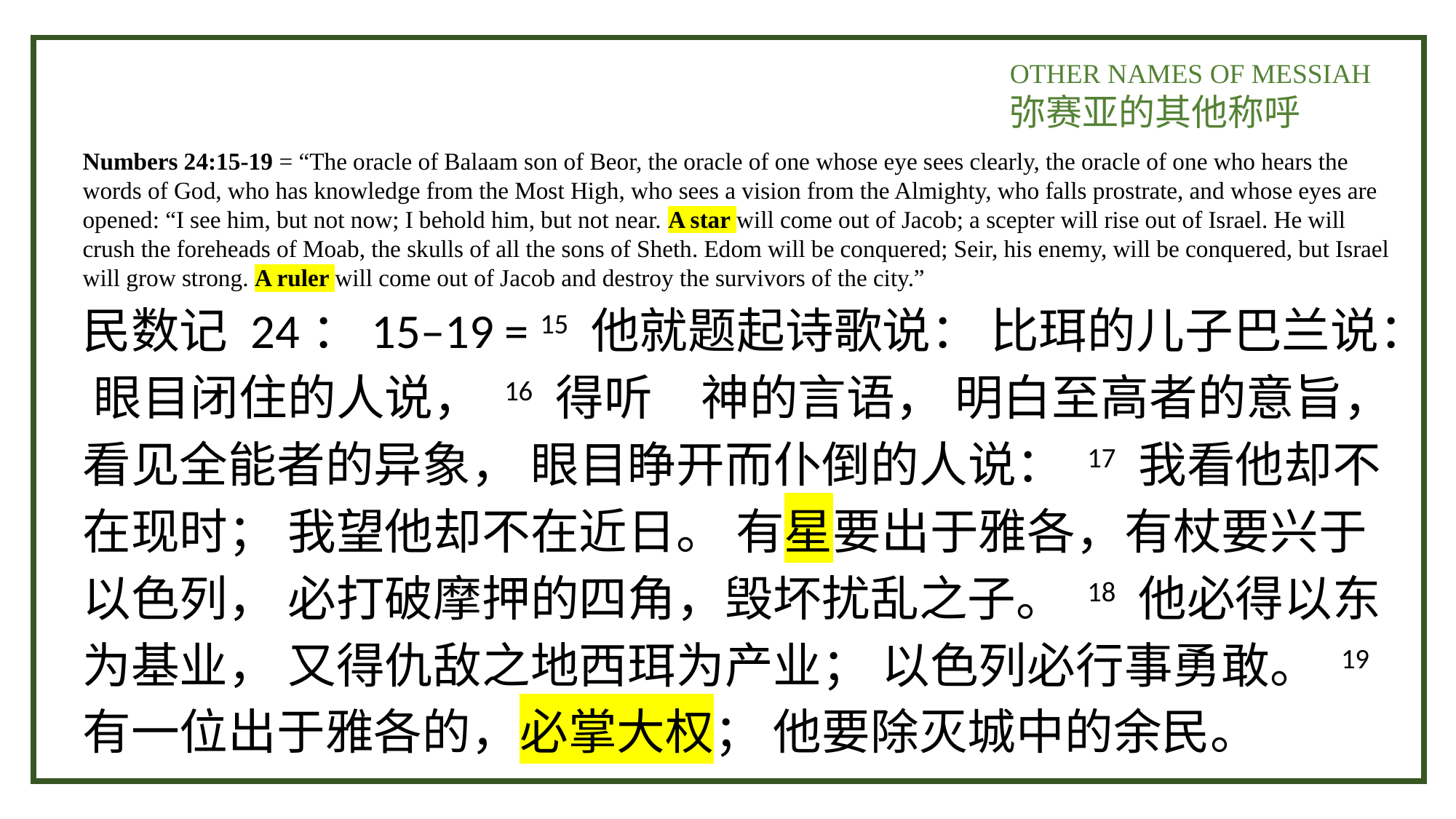

OTHER NAMES OF MESSIAH
弥赛亚的其他称呼
Numbers 24:15-19 = “The oracle of Balaam son of Beor, the oracle of one whose eye sees clearly, the oracle of one who hears the words of God, who has knowledge from the Most High, who sees a vision from the Almighty, who falls prostrate, and whose eyes are opened: “I see him, but not now; I behold him, but not near. A star will come out of Jacob; a scepter will rise out of Israel. He will crush the foreheads of Moab, the skulls of all the sons of Sheth. Edom will be conquered; Seir, his enemy, will be conquered, but Israel will grow strong. A ruler will come out of Jacob and destroy the survivors of the city.”
民数记 24：15–19 = 15 他就题起诗歌说： 比珥的儿子巴兰说： 眼目闭住的人说， 16 得听　神的言语， 明白至高者的意旨， 看见全能者的异象， 眼目睁开而仆倒的人说： 17 我看他却不在现时； 我望他却不在近日。 有星要出于雅各，有杖要兴于以色列， 必打破摩押的四角，毁坏扰乱之子。 18 他必得以东为基业， 又得仇敌之地西珥为产业； 以色列必行事勇敢。 19 有一位出于雅各的，必掌大权； 他要除灭城中的余民。